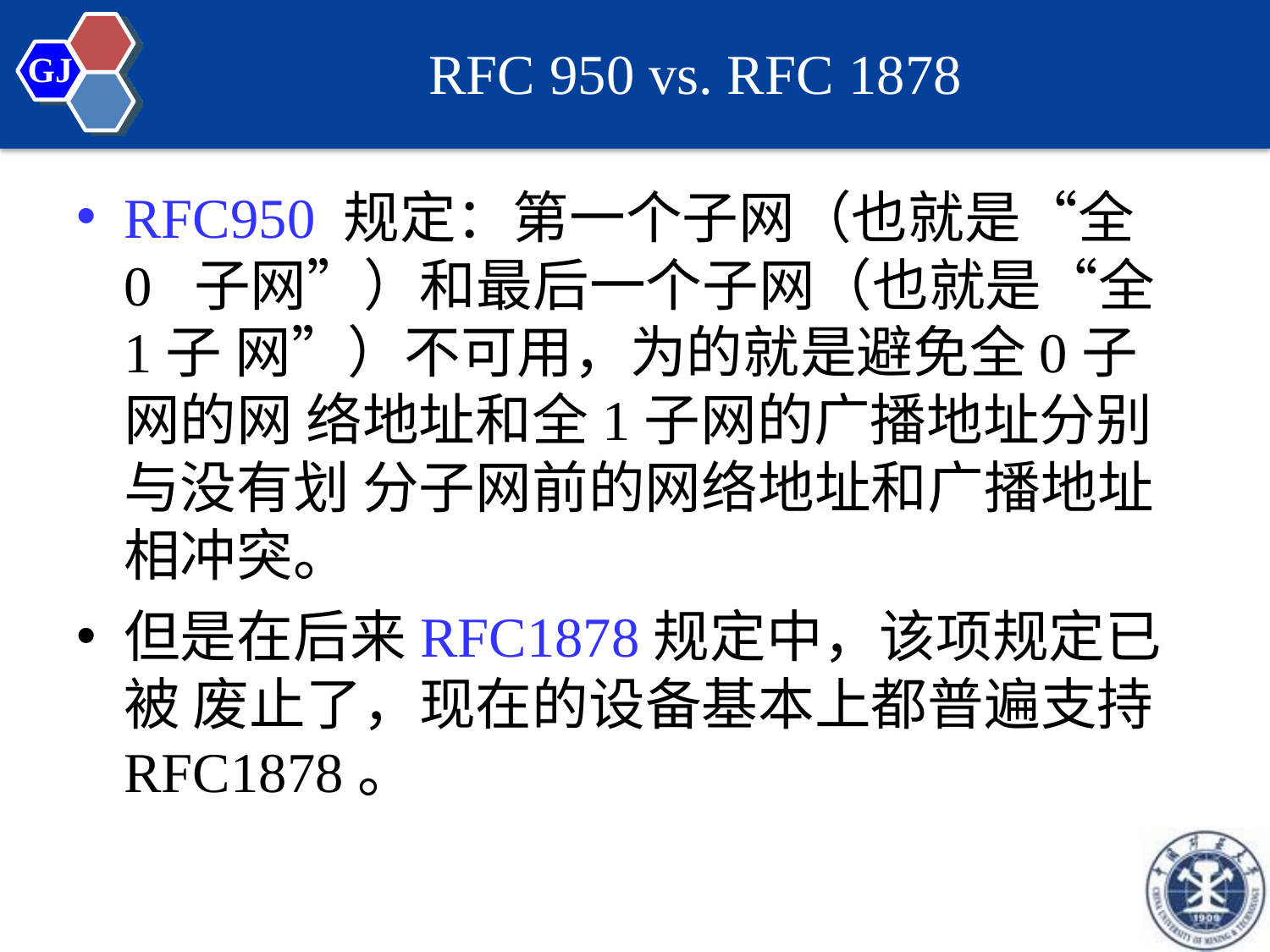

# RFC 950 vs. RFC 1878
GJ
RFC950 规定：第一个子网（也就是“全0  子网”）和最后一个子网（也就是“全1子 网”）不可用，为的就是避免全0子网的网 络地址和全1子网的广播地址分别与没有划 分子网前的网络地址和广播地址相冲突。
但是在后来RFC1878规定中，该项规定已被 废止了，现在的设备基本上都普遍支持 RFC1878。